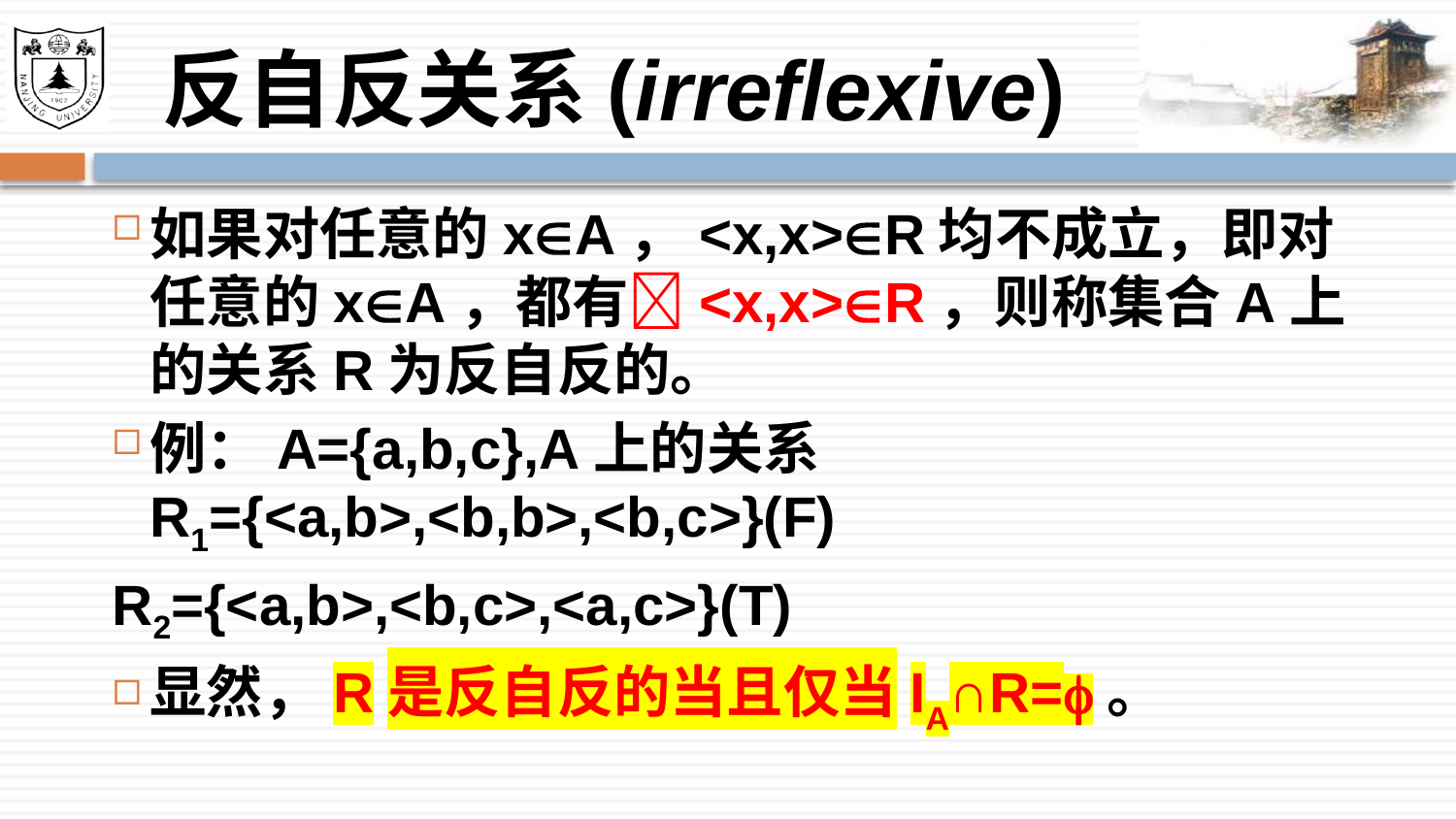

# 反自反关系(irreflexive)
如果对任意的x∈A，<x,x>∈R均不成立，即对任意的x∈A，都有¬<x,x>∈R，则称集合A上的关系R为反自反的。
例：A={a,b,c},A上的关系R1={<a,b>,<b,b>,<b,c>}(F)
R2={<a,b>,<b,c>,<a,c>}(T)
显然，R是反自反的当且仅当IA∩R=φ。